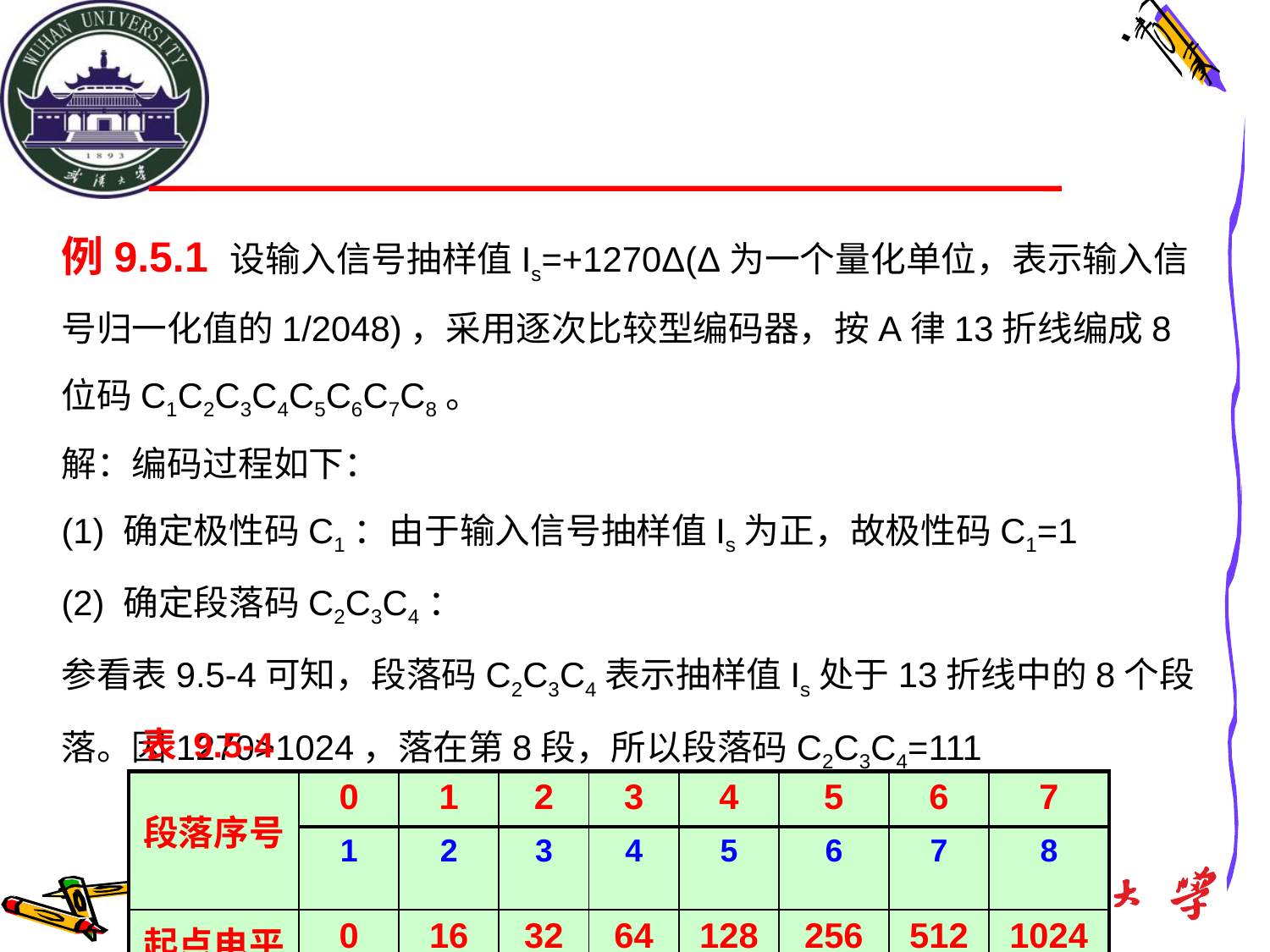

例9.5.1 设输入信号抽样值Is=+1270Δ(Δ为一个量化单位，表示输入信号归一化值的1/2048)，采用逐次比较型编码器，按A律13折线编成8位码C1C2C3C4C5C6C7C8。
解：编码过程如下：
(1) 确定极性码C1：由于输入信号抽样值Is为正，故极性码C1=1
(2) 确定段落码C2C3C4：
参看表9.5-4可知，段落码C2C3C4表示抽样值Is处于13折线中的8个段落。因1270>1024，落在第8段，所以段落码C2C3C4=111
表 9.5-4
| 段落序号 | 0 | 1 | 2 | 3 | 4 | 5 | 6 | 7 |
| --- | --- | --- | --- | --- | --- | --- | --- | --- |
|  | 1 | 2 | 3 | 4 | 5 | 6 | 7 | 8 |
| 起点电平 | 0 | 16 | 32 | 64 | 128 | 256 | 512 | 1024 |